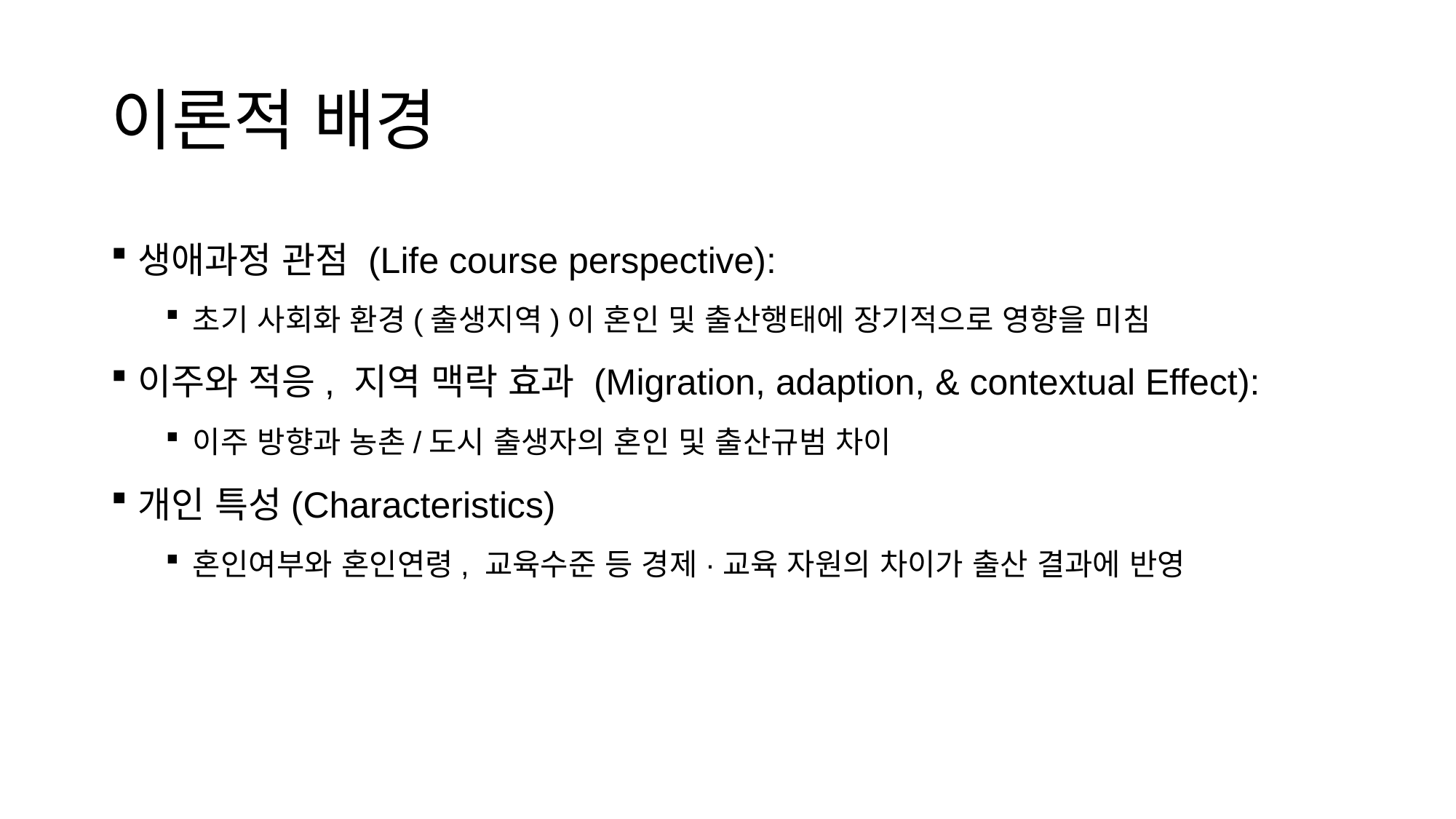

# 이론적 배경
생애과정 관점 (Life course perspective):
초기 사회화 환경(출생지역)이 혼인 및 출산행태에 장기적으로 영향을 미침
이주와 적응, 지역 맥락 효과 (Migration, adaption, & contextual Effect):
이주 방향과 농촌/도시 출생자의 혼인 및 출산규범 차이
개인 특성(Characteristics)
혼인여부와 혼인연령, 교육수준 등 경제·교육 자원의 차이가 출산 결과에 반영